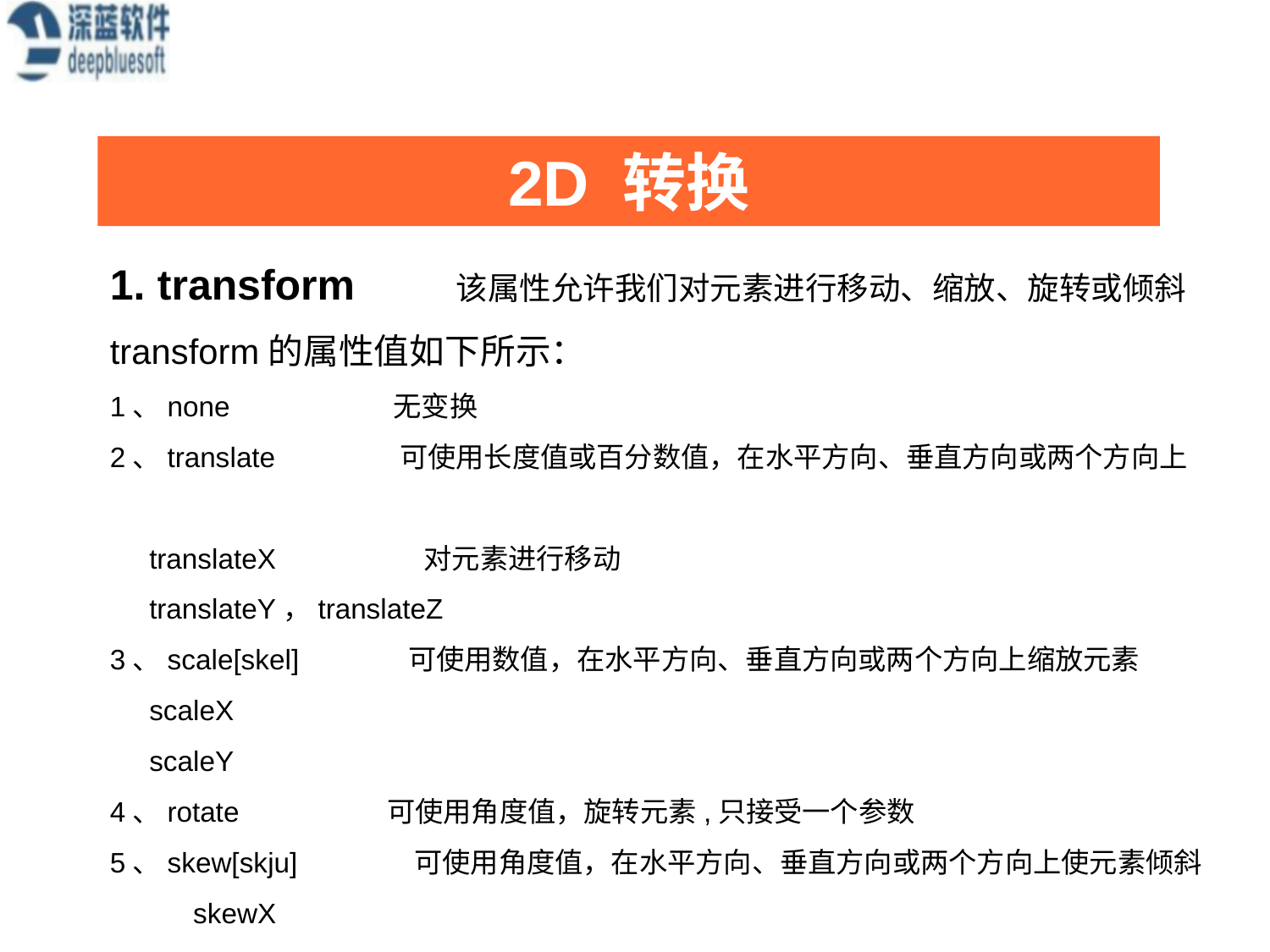

2D 转换

1. transform           该属性允许我们对元素进行移动、缩放、旋转或倾斜
transform的属性值如下所示：
1、none                    无变换
2、translate               可使用长度值或百分数值，在水平方向、垂直方向或两个方向上
     translateX                  对元素进行移动
     translateY，translateZ
3、scale[skel]             可使用数值，在水平方向、垂直方向或两个方向上缩放元素
     scaleX
     scaleY
4、rotate                  可使用角度值，旋转元素,只接受一个参数
5、skew[skju]              可使用角度值，在水平方向、垂直方向或两个方向上使元素倾斜             skewX
 skewY